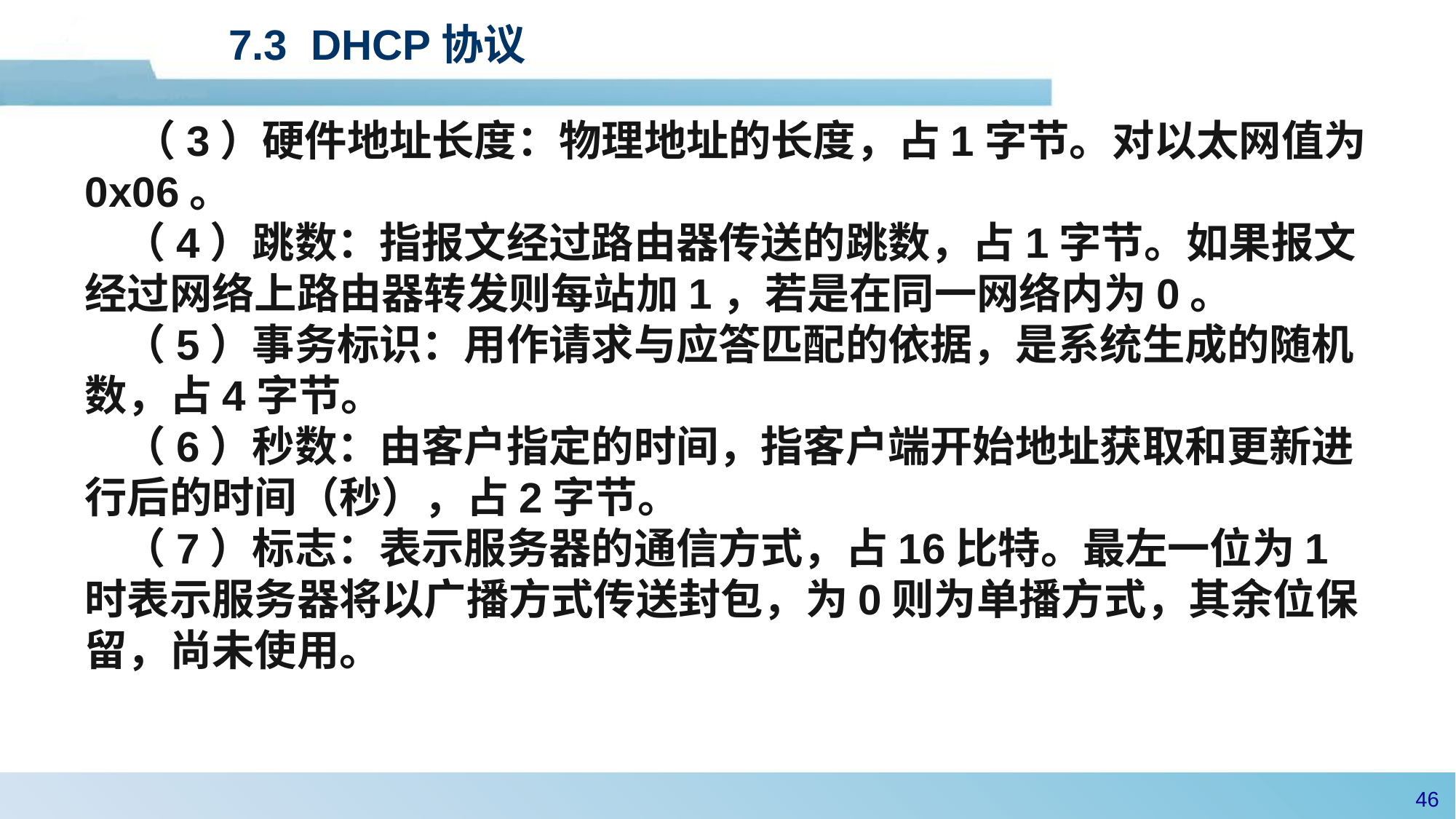

# 7.3  DHCP协议
    （3）硬件地址长度：物理地址的长度，占1字节。对以太网值为0x06。
    （4）跳数：指报文经过路由器传送的跳数，占1字节。如果报文经过网络上路由器转发则每站加1，若是在同一网络内为0。
    （5）事务标识：用作请求与应答匹配的依据，是系统生成的随机数，占4字节。
    （6）秒数：由客户指定的时间，指客户端开始地址获取和更新进行后的时间（秒），占2字节。
    （7）标志：表示服务器的通信方式，占16比特。最左一位为1时表示服务器将以广播方式传送封包，为0则为单播方式，其余位保留，尚未使用。
46